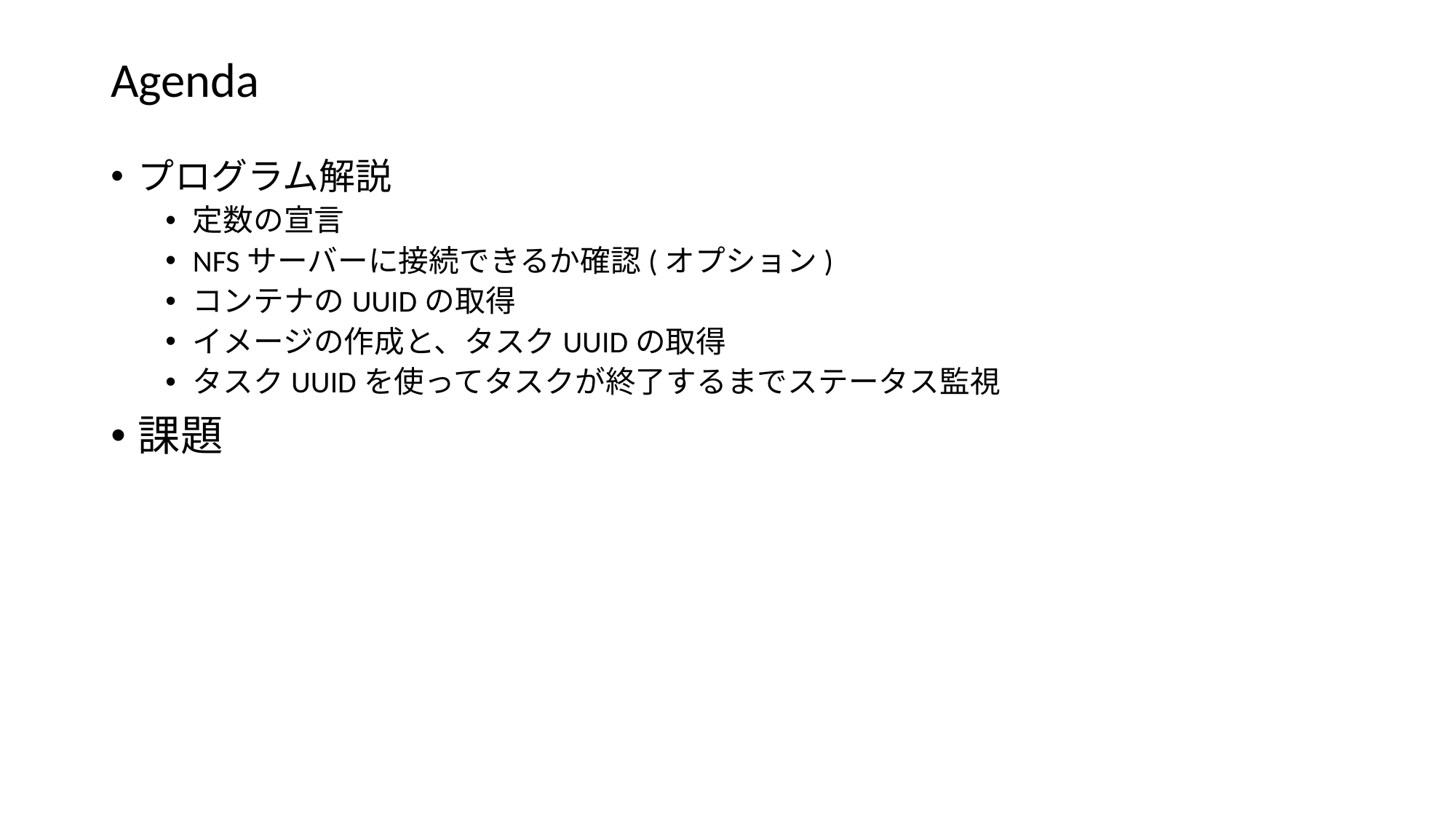

# Agenda
プログラム解説
定数の宣言
NFSサーバーに接続できるか確認(オプション)
コンテナのUUIDの取得
イメージの作成と、タスクUUIDの取得
タスクUUIDを使ってタスクが終了するまでステータス監視
課題